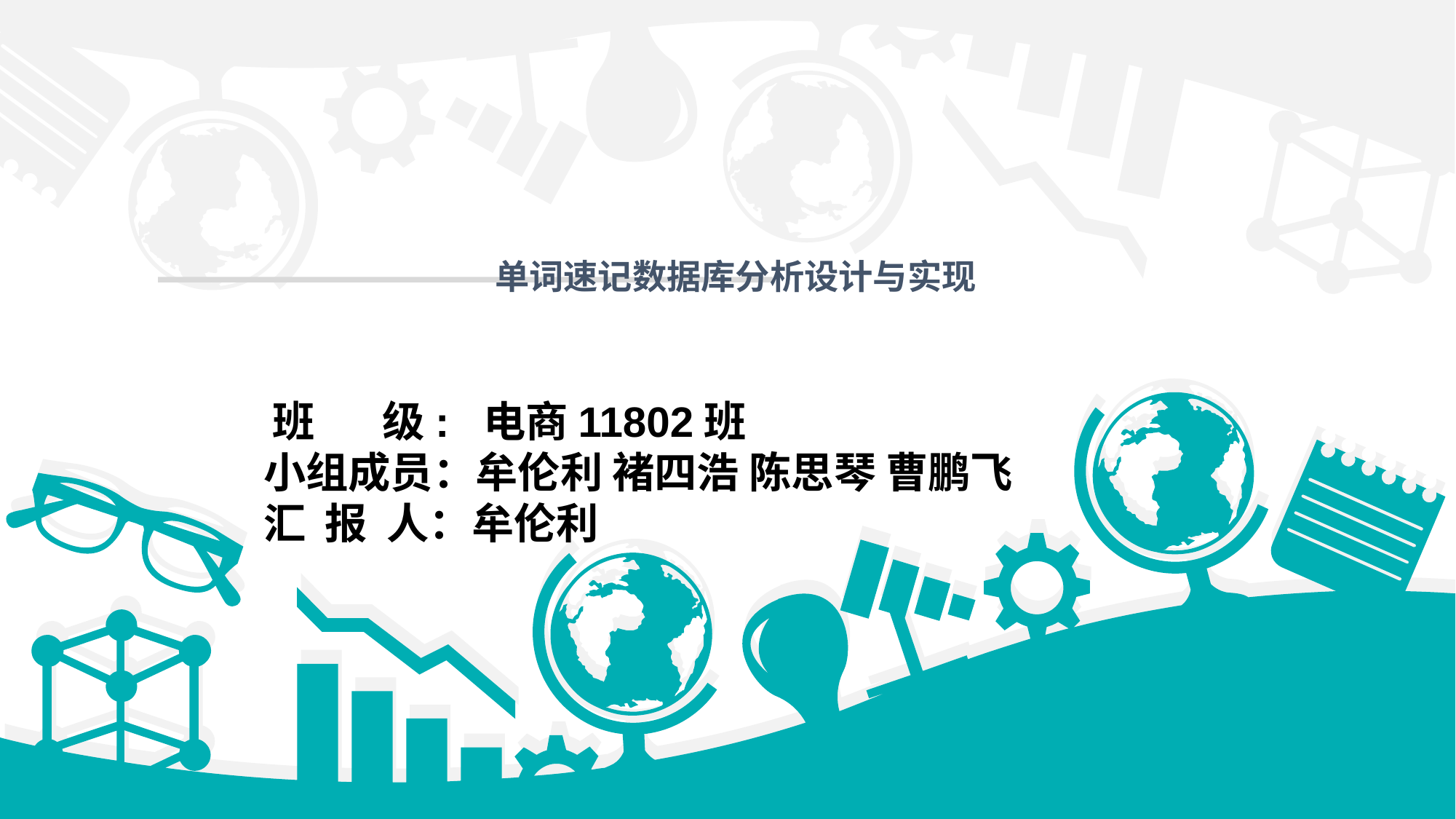

# 单词速记数据库分析设计与实现
班       级:  电商11802班
小组成员：牟伦利 褚四浩 陈思琴 曹鹏飞
汇  报  人：牟伦利